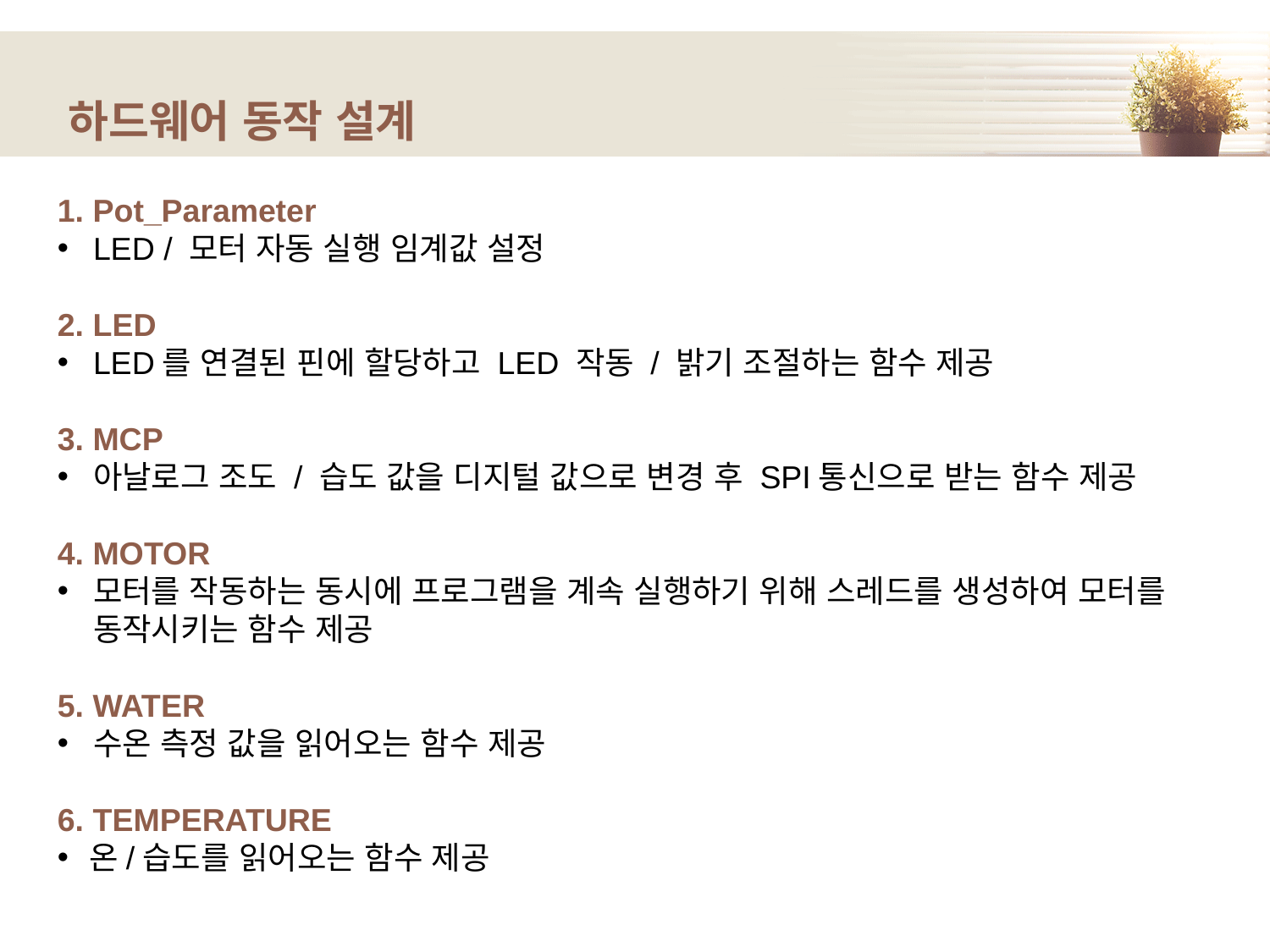

# 하드웨어 동작 설계
1. Pot_Parameter
LED / 모터 자동 실행 임계값 설정

2. LED
LED를 연결된 핀에 할당하고 LED 작동 / 밝기 조절하는 함수 제공

3. MCP
아날로그 조도 / 습도 값을 디지털 값으로 변경 후 SPI통신으로 받는 함수 제공

4. MOTOR
모터를 작동하는 동시에 프로그램을 계속 실행하기 위해 스레드를 생성하여 모터를 동작시키는 함수 제공

5. WATER
수온 측정 값을 읽어오는 함수 제공

6. TEMPERATURE
온/습도를 읽어오는 함수 제공